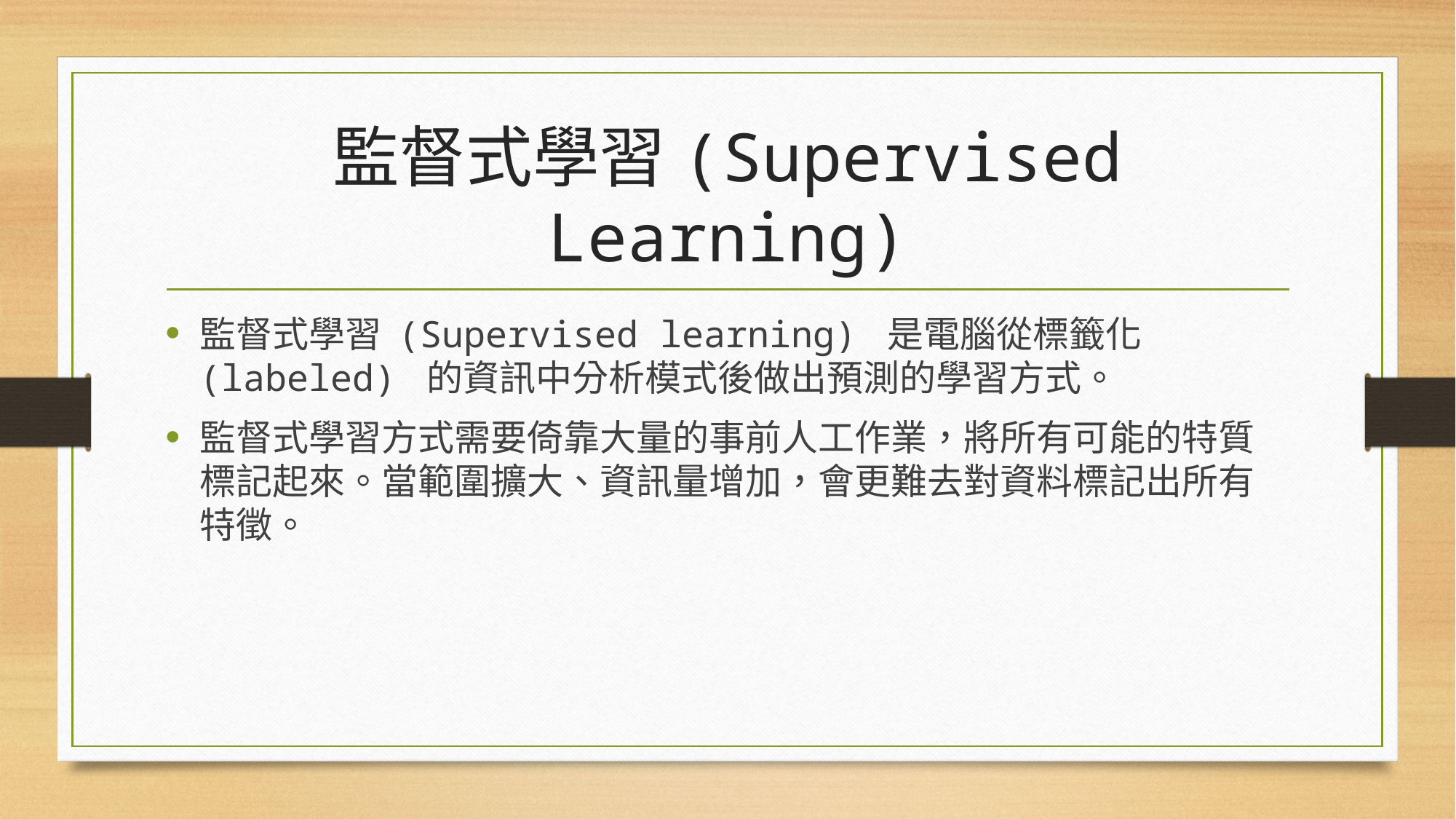

# 監督式學習(Supervised Learning)
監督式學習 (Supervised learning) 是電腦從標籤化 (labeled) 的資訊中分析模式後做出預測的學習方式。
監督式學習方式需要倚靠大量的事前人工作業，將所有可能的特質標記起來。當範圍擴大、資訊量增加，會更難去對資料標記出所有特徵。